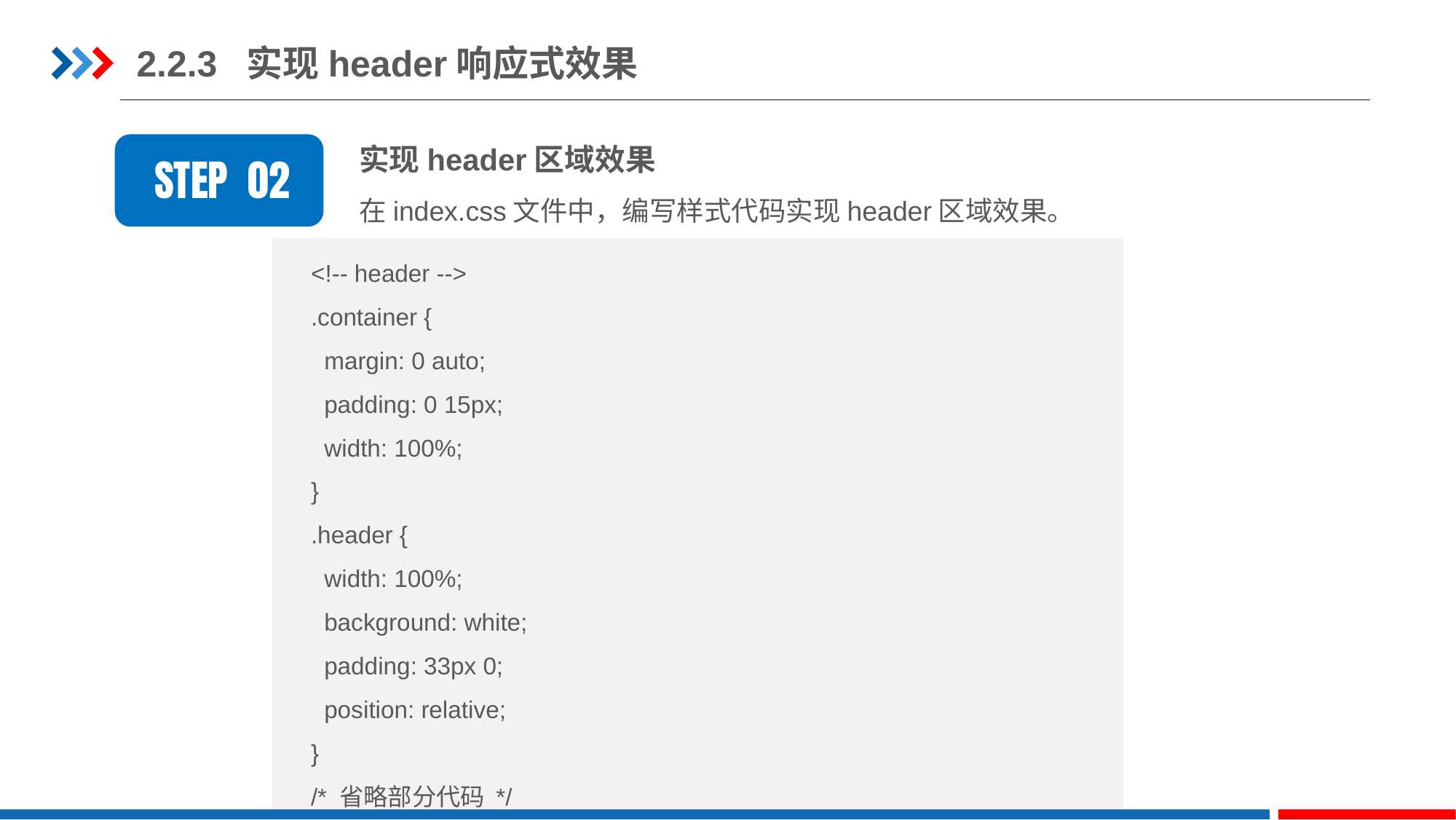

2.2.3  实现header响应式效果
实现header区域效果
在index.css文件中，编写样式代码实现header区域效果。

STEP  02
<!-- header -->
.container {
  margin: 0 auto;
  padding: 0 15px;
  width: 100%;
}
.header {
  width: 100%;
  background: white;
  padding: 33px 0;
  position: relative;
}
/* 省略部分代码 */